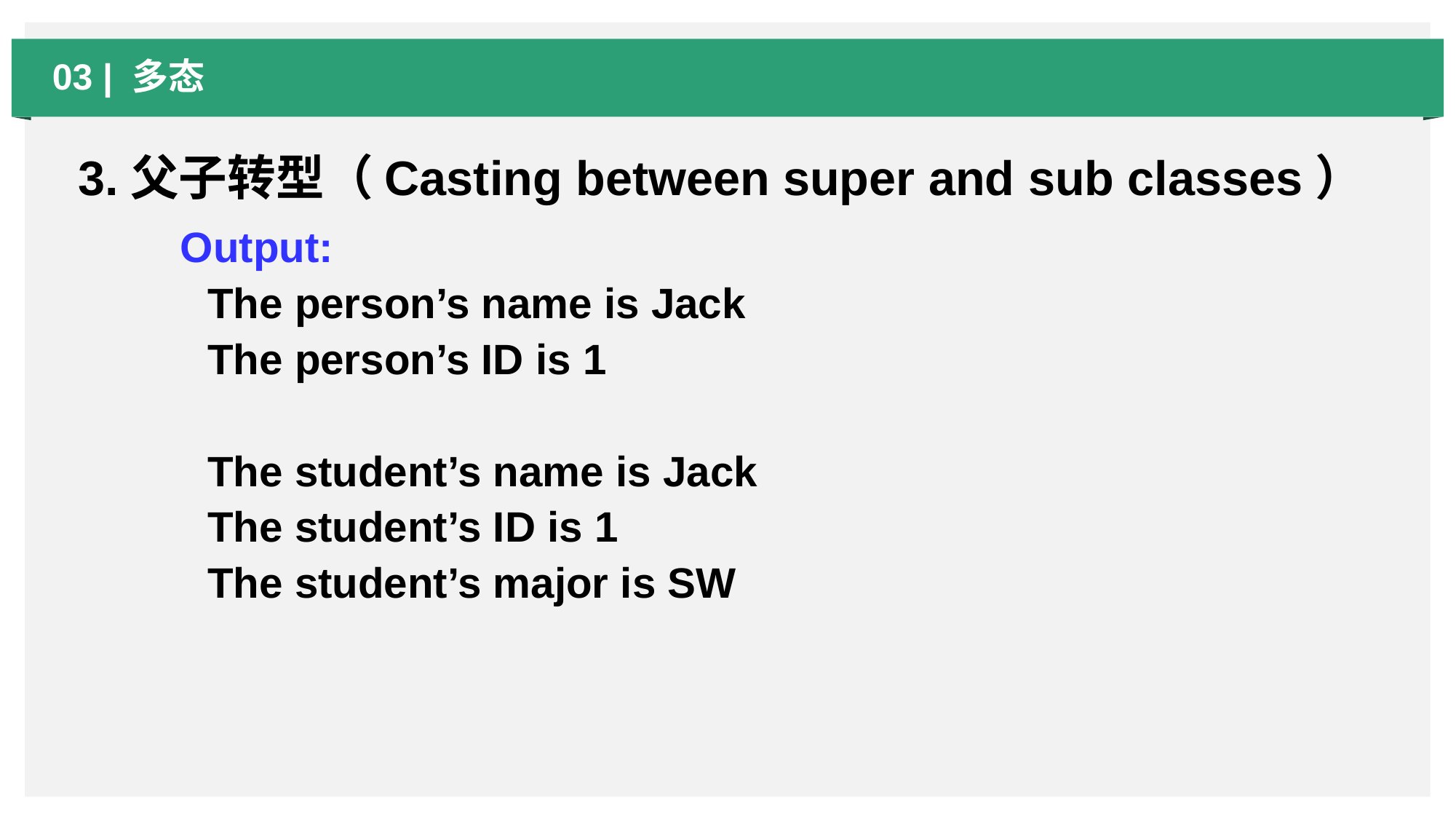

03 | 多态
3.父子转型（Casting between super and sub classes）
Output:
	The person’s name is Jack
	The person’s ID is 1

	The student’s name is Jack
	The student’s ID is 1
	The student’s major is SW